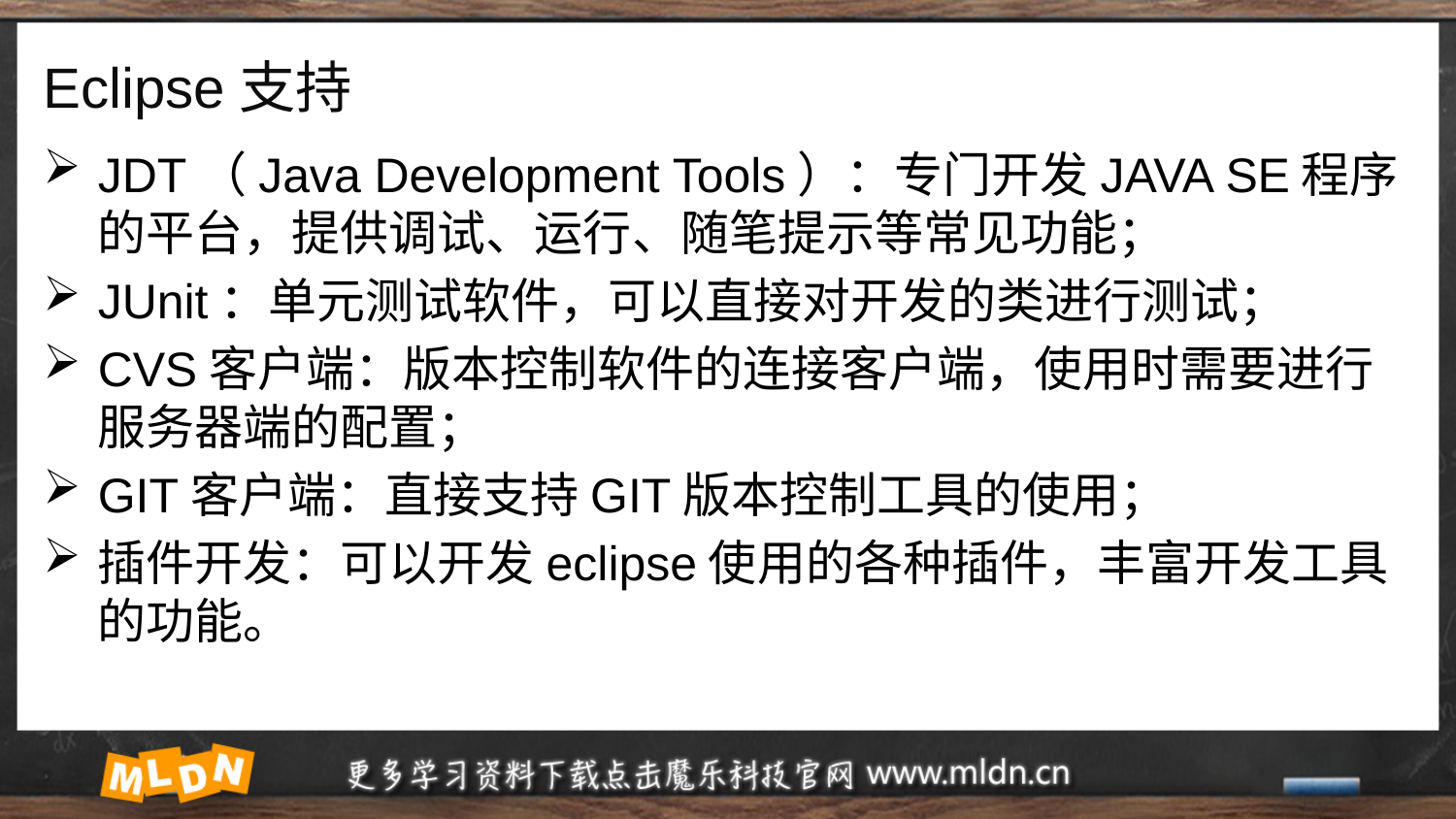

# Eclipse支持
JDT（Java Development Tools）：专门开发JAVA SE程序的平台，提供调试、运行、随笔提示等常见功能；
JUnit：单元测试软件，可以直接对开发的类进行测试；
CVS客户端：版本控制软件的连接客户端，使用时需要进行服务器端的配置；
GIT客户端：直接支持GIT版本控制工具的使用；
插件开发：可以开发eclipse使用的各种插件，丰富开发工具的功能。